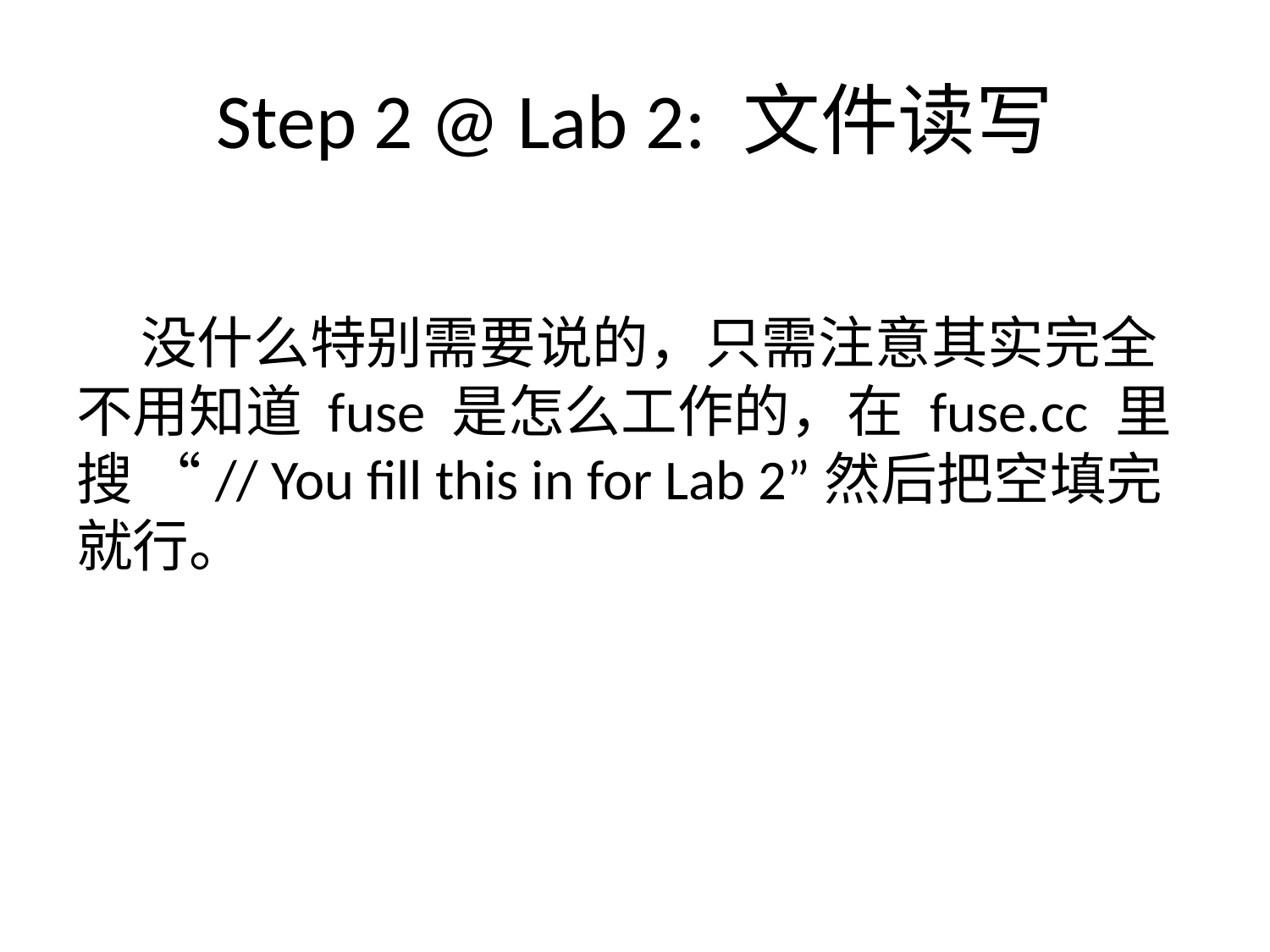

# Step 2 @ Lab 2: 文件读写

    没什么特别需要说的，只需注意其实完全不用知道 fuse 是怎么工作的，在 fuse.cc 里搜 “// You fill this in for Lab 2”然后把空填完就行。